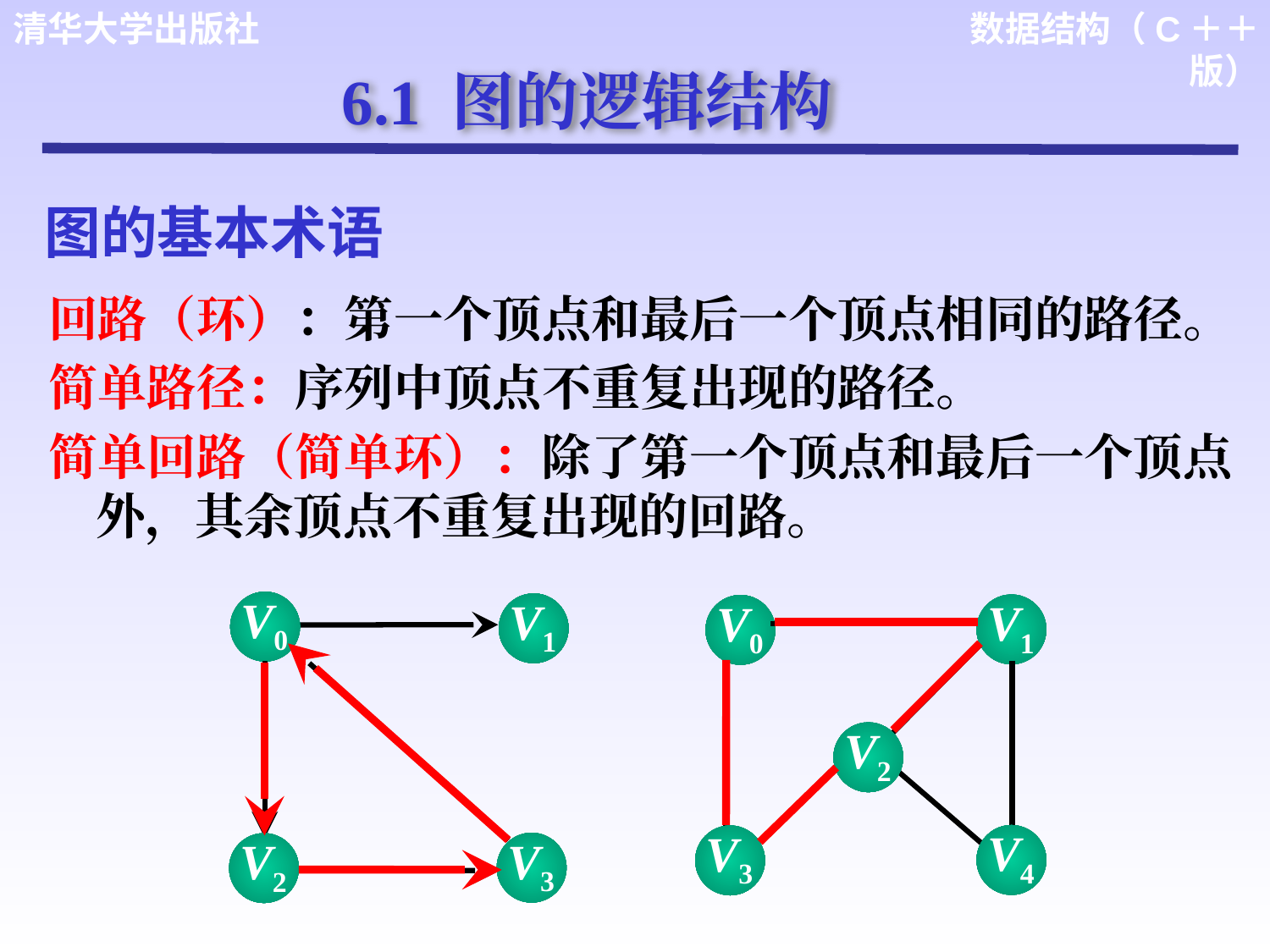

6.1 图的逻辑结构
图的基本术语
回路（环）：第一个顶点和最后一个顶点相同的路径。
简单路径：序列中顶点不重复出现的路径。
简单回路（简单环）：除了第一个顶点和最后一个顶点外，其余顶点不重复出现的回路。
V0
V1

V3
V2

V1
V0

V2

V4
V3